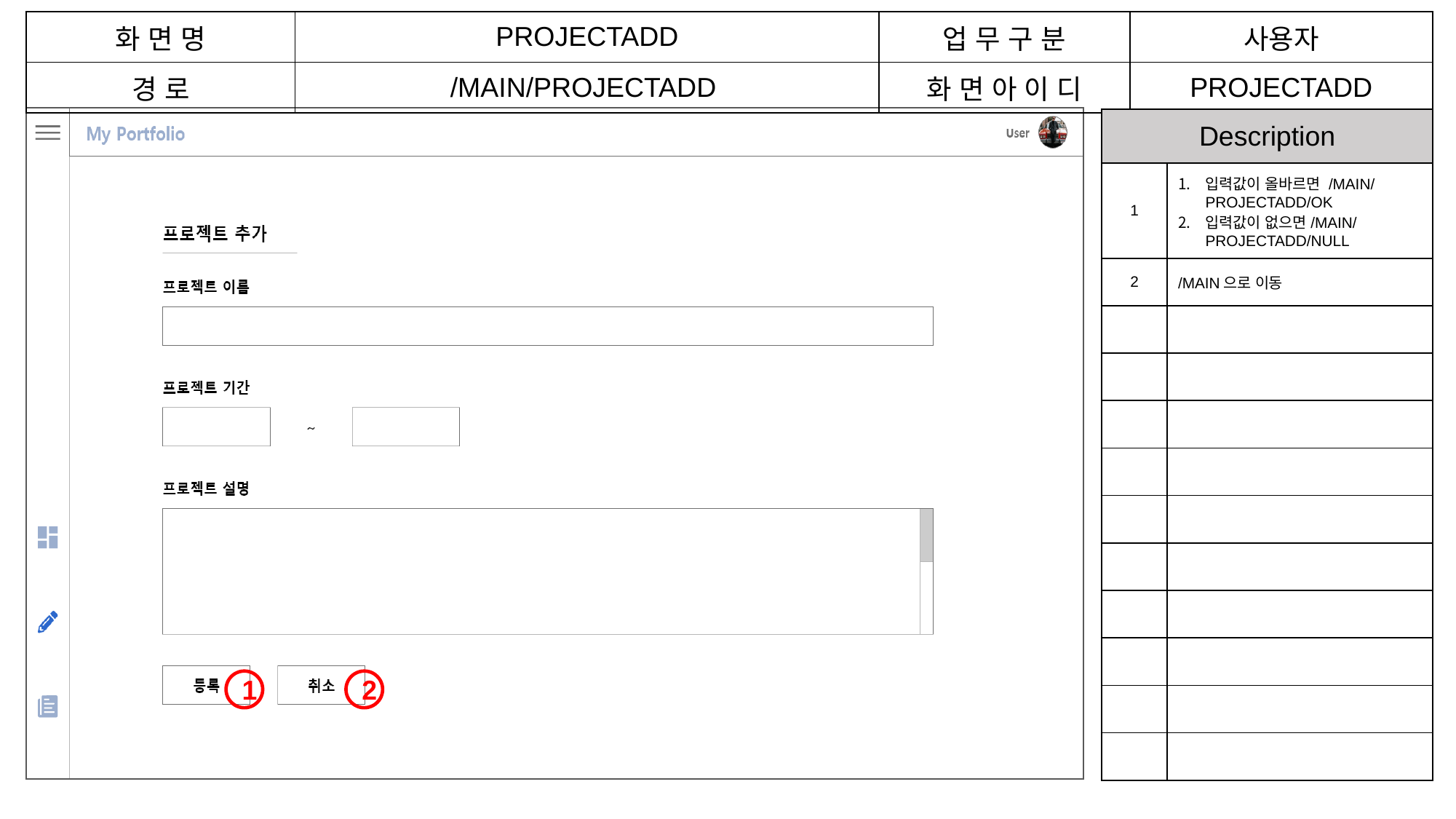

| 화 면 명 | PROJECTADD | 업 무 구 분 | 사용자 |
| --- | --- | --- | --- |
| 경 로 | /MAIN/PROJECTADD | 화 면 아 이 디 | PROJECTADD |

| Description |  |
| --- | --- |
| 1 | 입력값이 올바르면 /MAIN/PROJECTADD/OK 입력값이 없으면/MAIN/PROJECTADD/NULL |
| 2 | /MAIN으로 이동 |
|  |  |
|  |  |
|  |  |
|  |  |
|  |  |
|  |  |
|  |  |
|  |  |
|  |  |
|  |  |
1
2